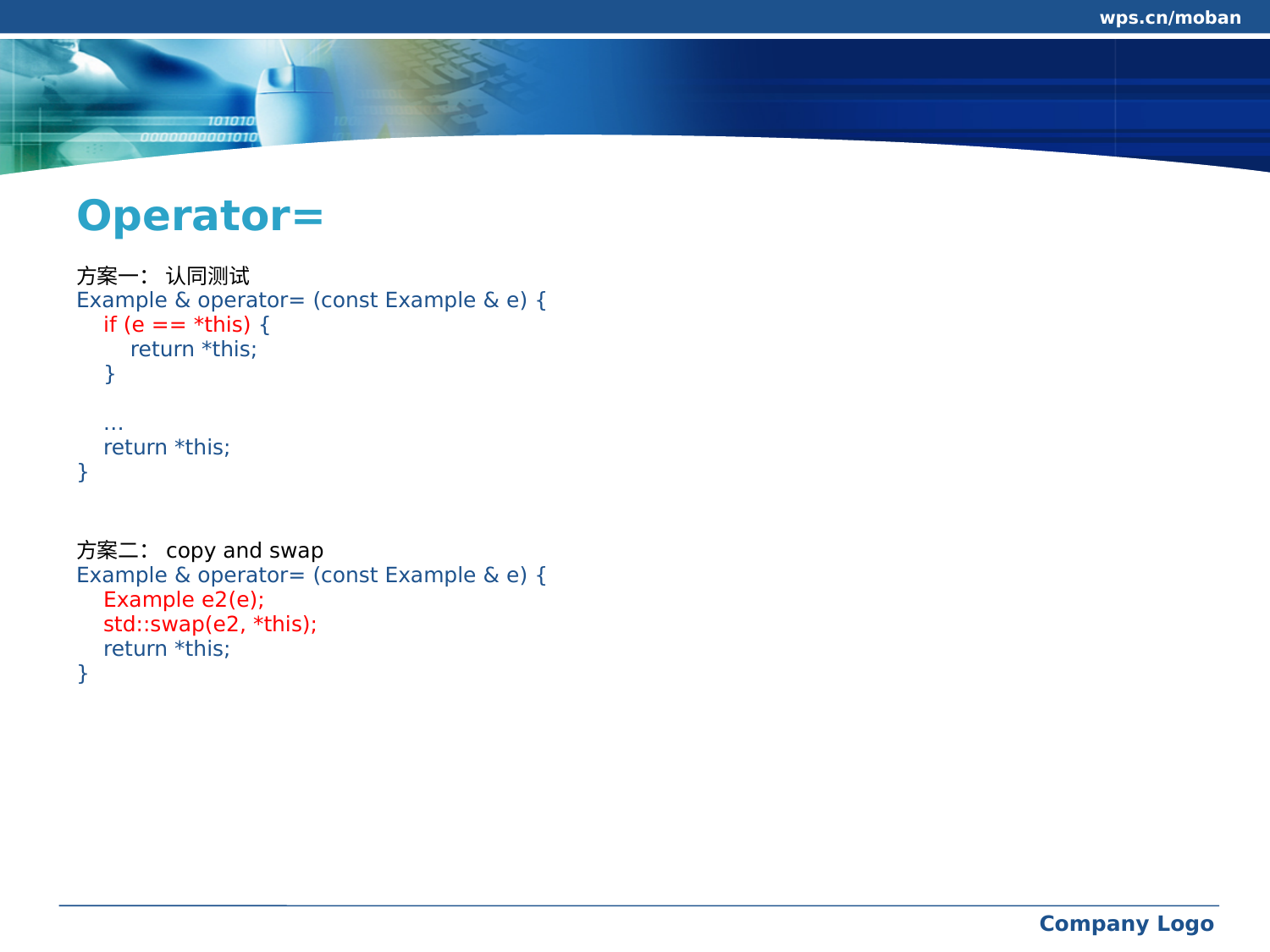

wps.cn/moban

#
Operator=

方案一： 认同测试
Example & operator= (const Example & e) {
    if (e == *this) {
        return *this;
    }

    …
    return *this;
}

方案二：copy and swap
Example & operator= (const Example & e) {
    Example e2(e);
    std::swap(e2, *this);
    return *this;
}

Company Logo